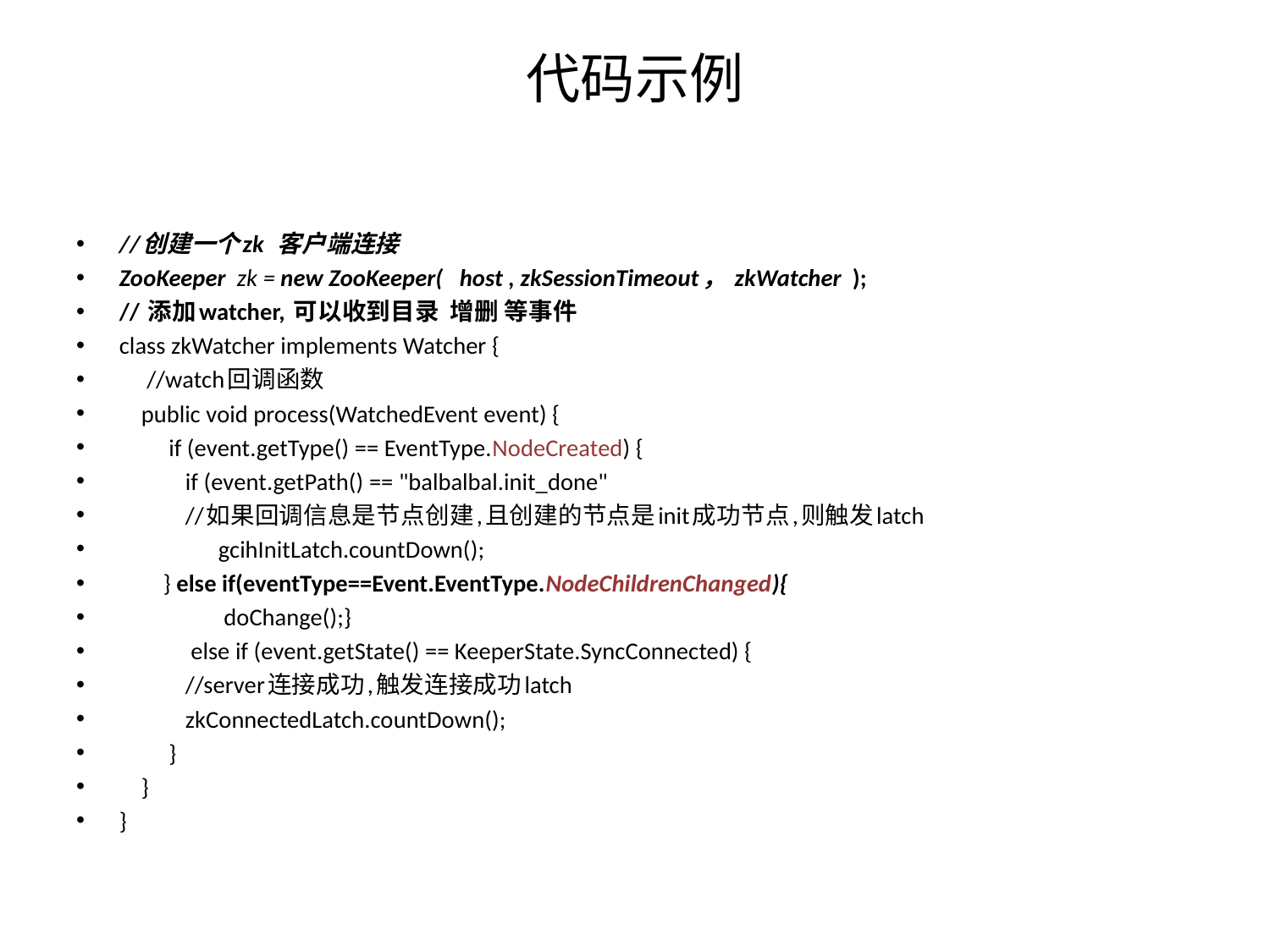

# 代码示例
//创建一个zk  客户端连接
ZooKeeper  zk = new ZooKeeper(   host , zkSessionTimeout， zkWatcher  );
// 添加watcher, 可以收到目录  增删 等事件
class zkWatcher implements Watcher {
     //watch回调函数
    public void process(WatchedEvent event) {
         if (event.getType() == EventType.NodeCreated) {
            if (event.getPath() == "balbalbal.init_done"
            //如果回调信息是节点创建,且创建的节点是init成功节点,则触发latch
                  gcihInitLatch.countDown();
        } else if(eventType==Event.EventType.NodeChildrenChanged){
                   doChange();}
             else if (event.getState() == KeeperState.SyncConnected) {
            //server连接成功,触发连接成功latch
            zkConnectedLatch.countDown();
         }
    }
}